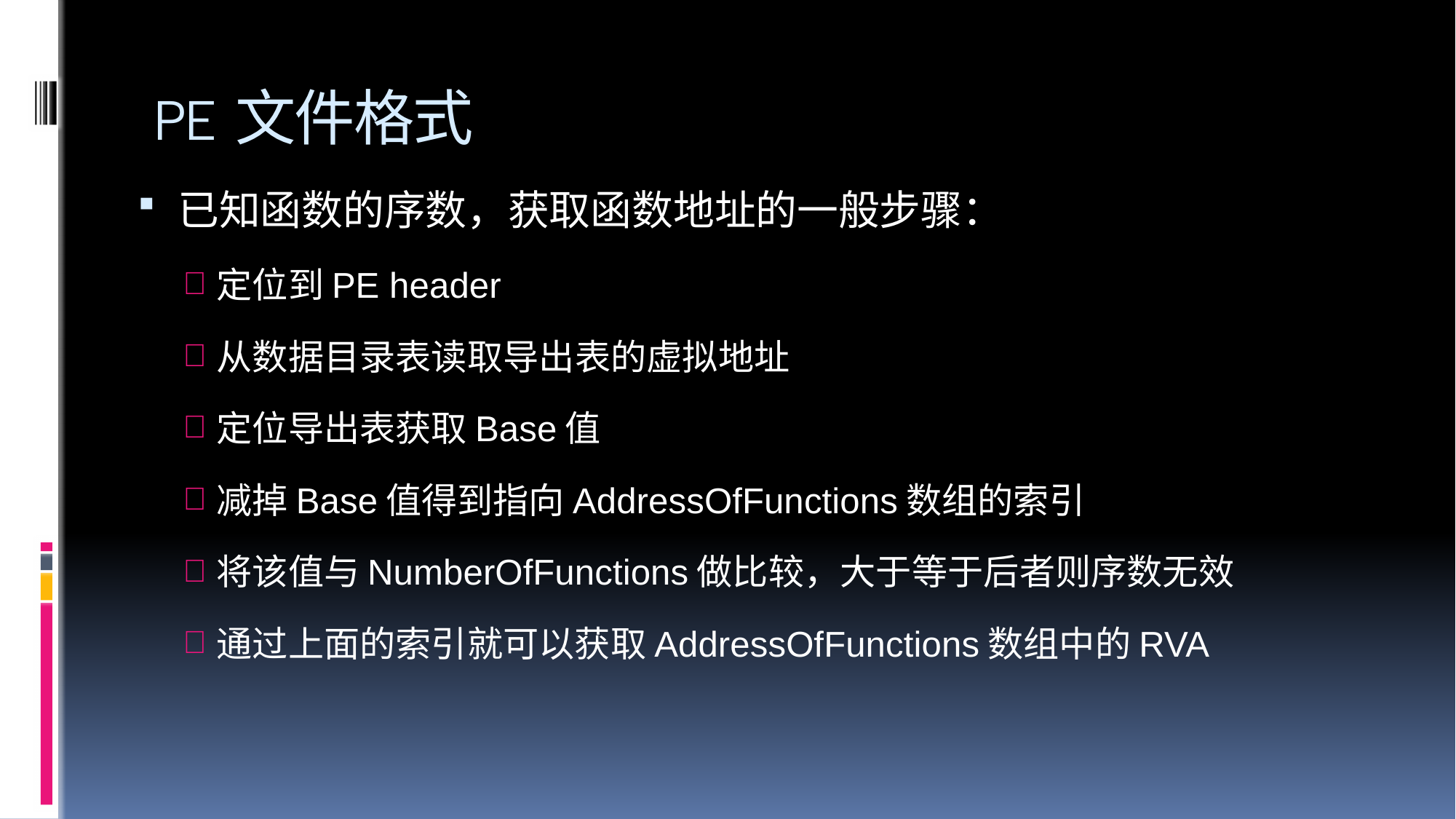

# PE文件格式
已知函数的序数，获取函数地址的一般步骤：
定位到PE header
从数据目录表读取导出表的虚拟地址
定位导出表获取Base值
减掉Base值得到指向AddressOfFunctions数组的索引
将该值与NumberOfFunctions做比较，大于等于后者则序数无效
通过上面的索引就可以获取AddressOfFunctions数组中的RVA